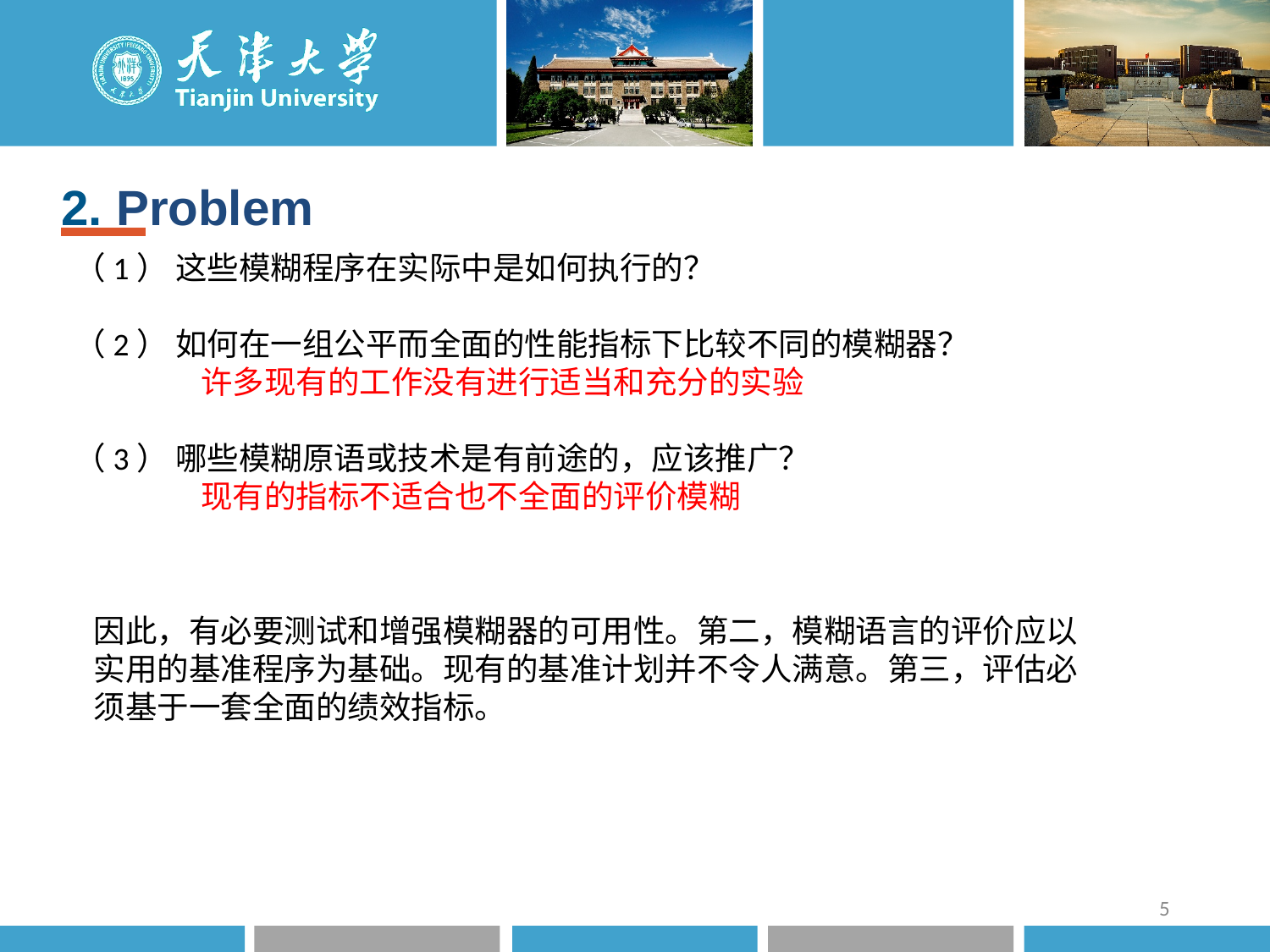

2. Problem
（1） 这些模糊程序在实际中是如何执行的？

（2） 如何在一组公平而全面的性能指标下比较不同的模糊器？
	许多现有的工作没有进行适当和充分的实验

（3） 哪些模糊原语或技术是有前途的，应该推广？
	现有的指标不适合也不全面的评价模糊
因此，有必要测试和增强模糊器的可用性。第二，模糊语言的评价应以实用的基准程序为基础。现有的基准计划并不令人满意。第三，评估必须基于一套全面的绩效指标。
5